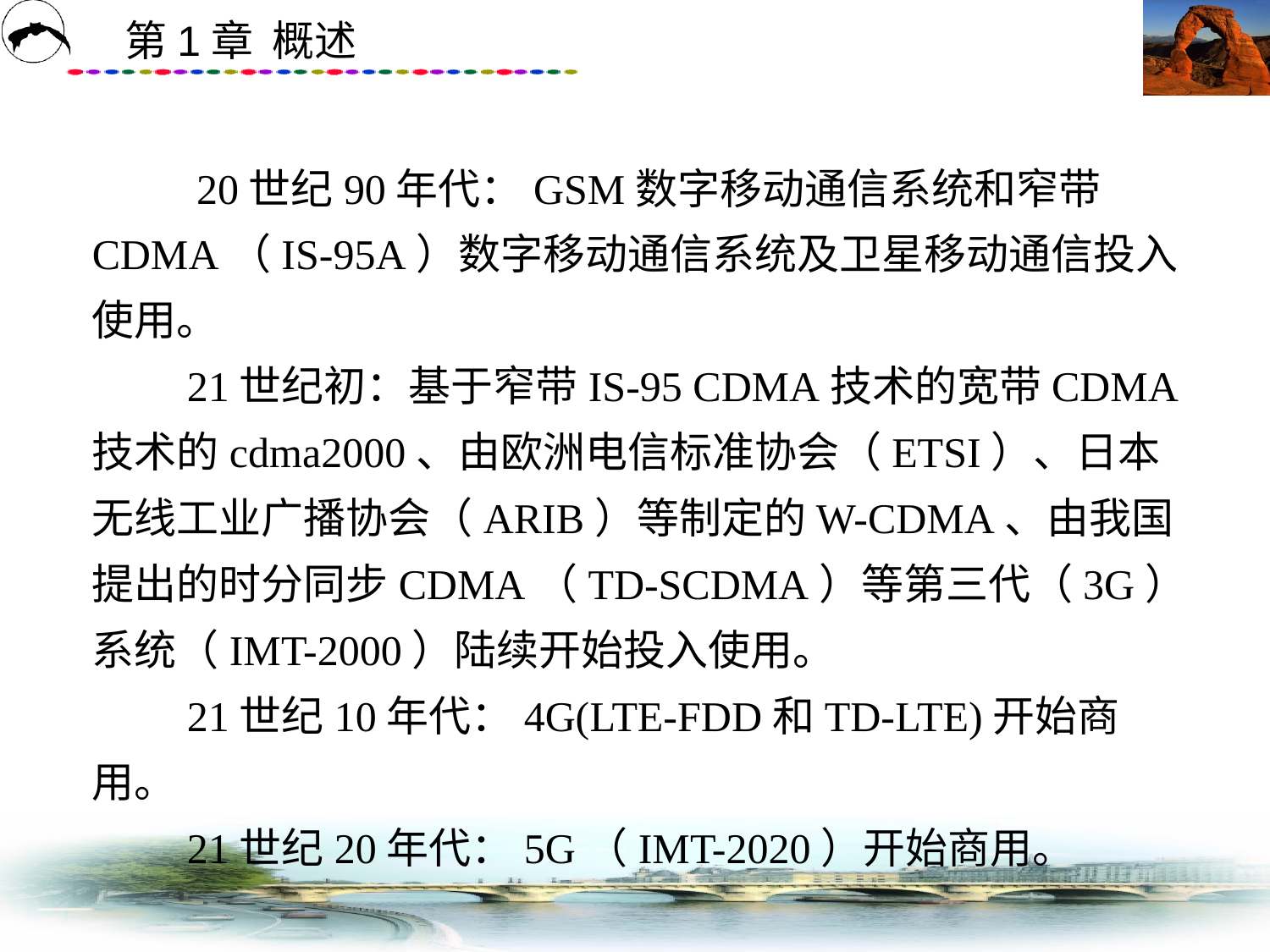

# 20世纪90年代：GSM数字移动通信系统和窄带CDMA（IS-95A）数字移动通信系统及卫星移动通信投入使用。 　　21世纪初：基于窄带IS-95 CDMA技术的宽带CDMA技术的cdma2000、由欧洲电信标准协会（ETSI）、日本无线工业广播协会（ARIB）等制定的W-CDMA、由我国提出的时分同步CDMA（TD-SCDMA）等第三代（3G）系统（IMT-2000）陆续开始投入使用。 　　21世纪10年代：4G(LTE-FDD和TD-LTE)开始商用。 　　21世纪20年代：5G（IMT-2020）开始商用。